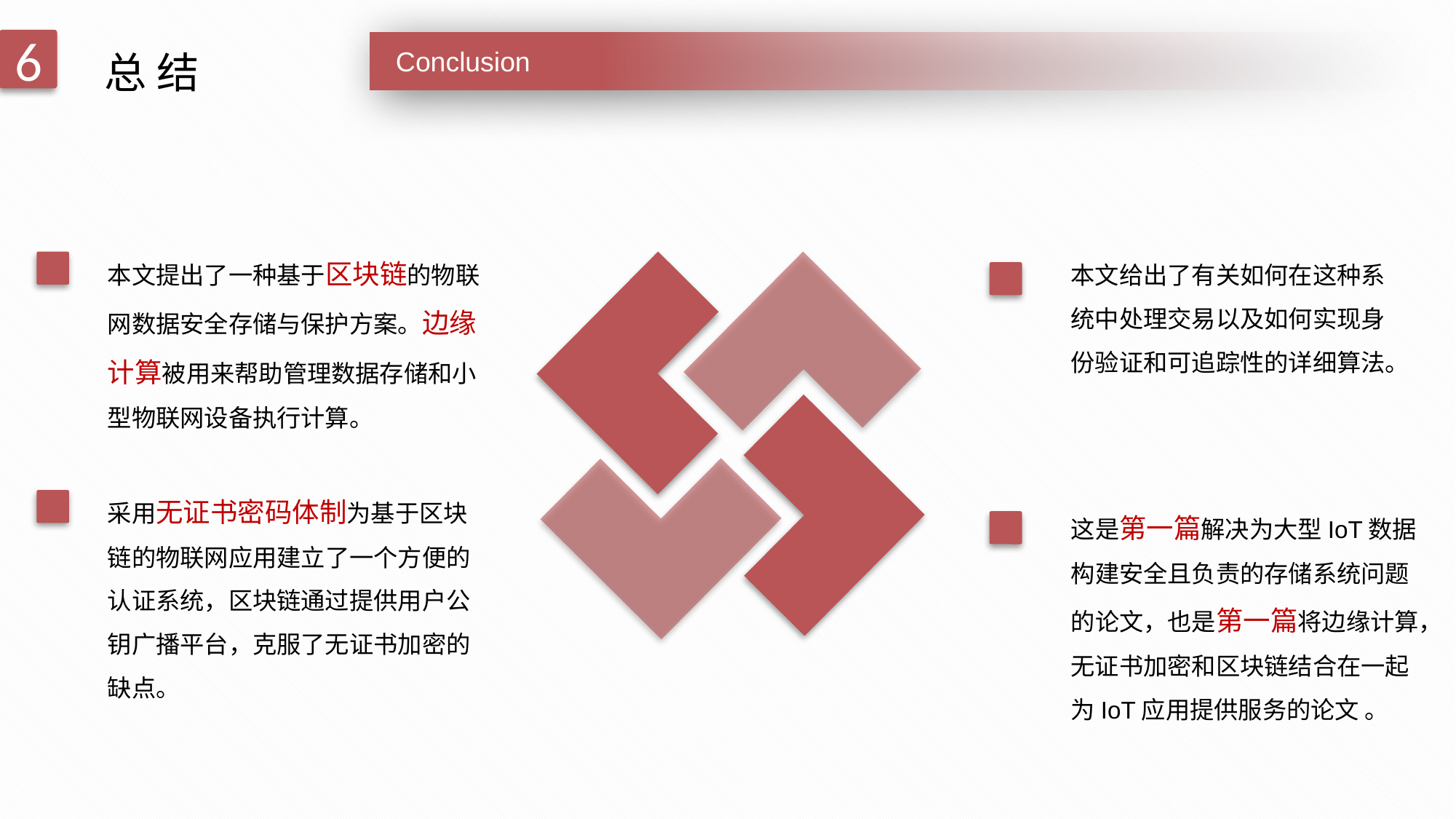

总 结
6

Conclusion
本文提出了一种基于区块链的物联网数据安全存储与保护方案。边缘计算被用来帮助管理数据存储和小型物联网设备执行计算。
本文给出了有关如何在这种系统中处理交易以及如何实现身份验证和可追踪性的详细算法。

采用无证书密码体制为基于区块链的物联网应用建立了一个方便的认证系统，区块链通过提供用户公钥广播平台，克服了无证书加密的缺点。
这是第一篇解决为大型IoT数据构建安全且负责的存储系统问题的论文，也是第一篇将边缘计算，无证书加密和区块链结合在一起为IoT应用提供服务的论文 。